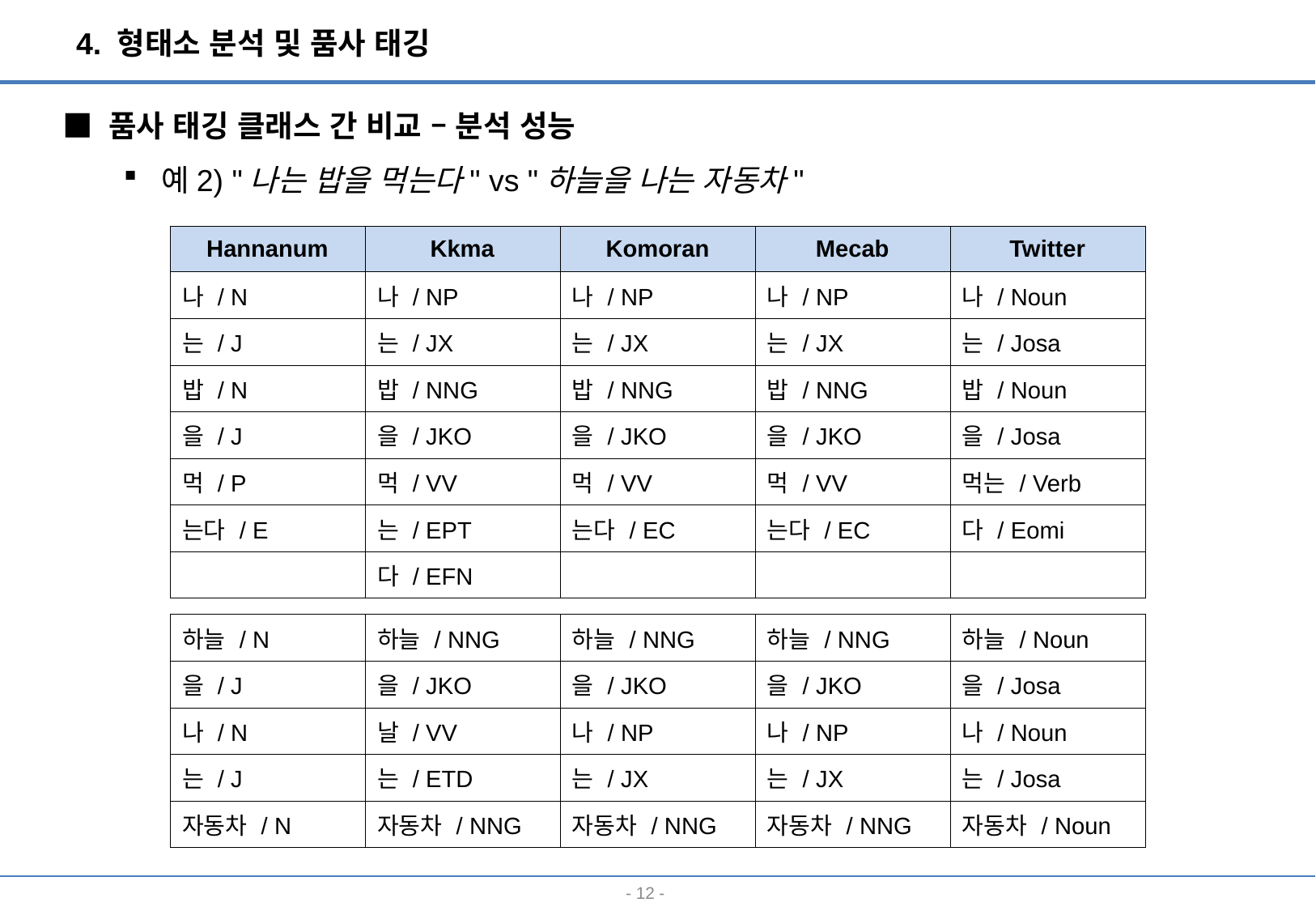

4. 형태소 분석 및 품사 태깅
■ 품사 태깅 클래스 간 비교 – 분석 성능
예2) "나는 밥을 먹는다" vs "하늘을 나는 자동차"
| Hannanum | Kkma | Komoran | Mecab | Twitter |
| --- | --- | --- | --- | --- |
| 나 / N | 나 / NP | 나 / NP | 나 / NP | 나 / Noun |
| 는 / J | 는 / JX | 는 / JX | 는 / JX | 는 / Josa |
| 밥 / N | 밥 / NNG | 밥 / NNG | 밥 / NNG | 밥 / Noun |
| 을 / J | 을 / JKO | 을 / JKO | 을 / JKO | 을 / Josa |
| 먹 / P | 먹 / VV | 먹 / VV | 먹 / VV | 먹는 / Verb |
| 는다 / E | 는 / EPT | 는다 / EC | 는다 / EC | 다 / Eomi |
|  | 다 / EFN |  |  |  |
| 하늘 / N | 하늘 / NNG | 하늘 / NNG | 하늘 / NNG | 하늘 / Noun |
| --- | --- | --- | --- | --- |
| 을 / J | 을 / JKO | 을 / JKO | 을 / JKO | 을 / Josa |
| 나 / N | 날 / VV | 나 / NP | 나 / NP | 나 / Noun |
| 는 / J | 는 / ETD | 는 / JX | 는 / JX | 는 / Josa |
| 자동차 / N | 자동차 / NNG | 자동차 / NNG | 자동차 / NNG | 자동차 / Noun |
- 12 -